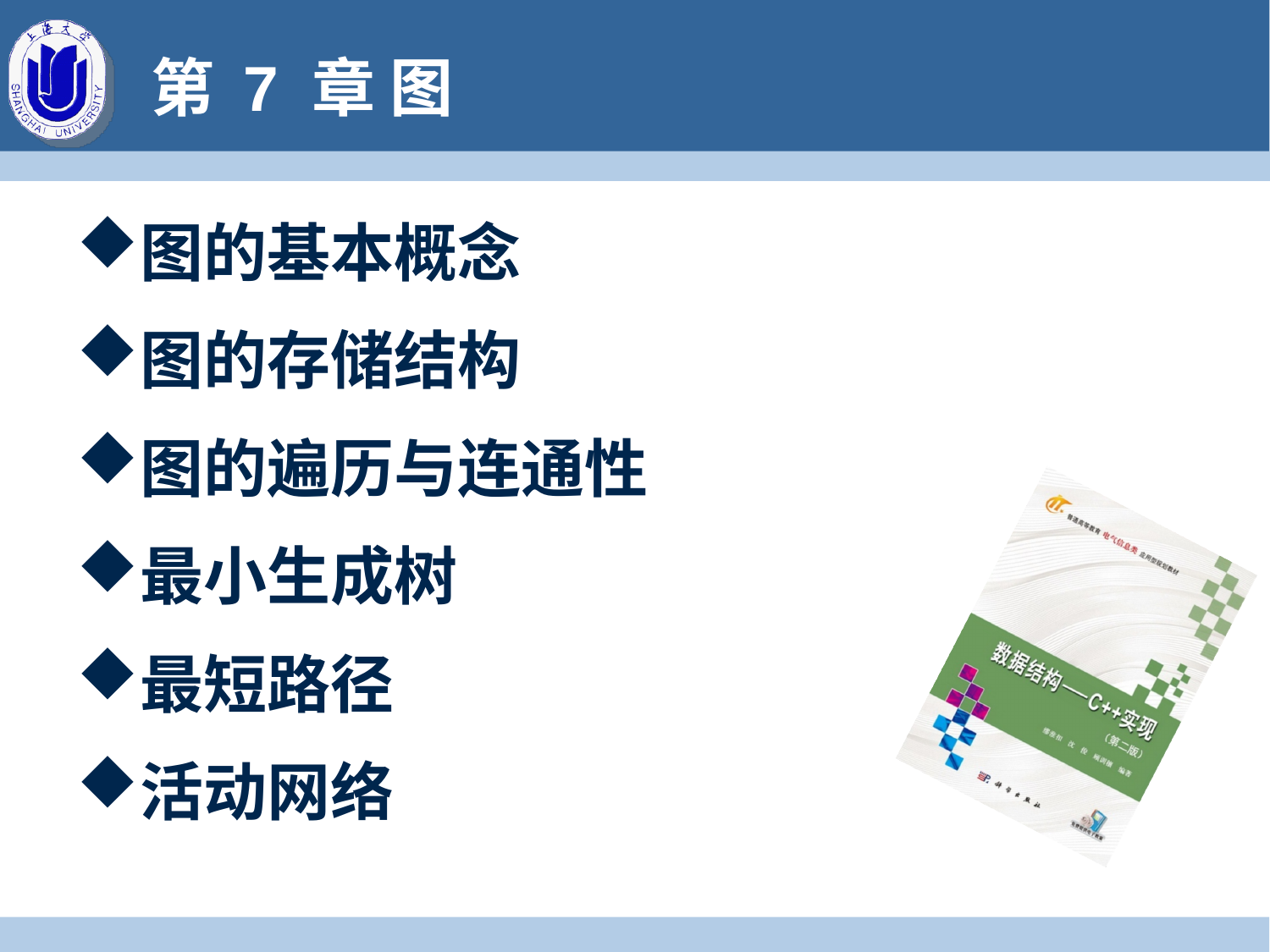

# 第 7 章 图
图的基本概念
图的存储结构
图的遍历与连通性
最小生成树
最短路径
活动网络